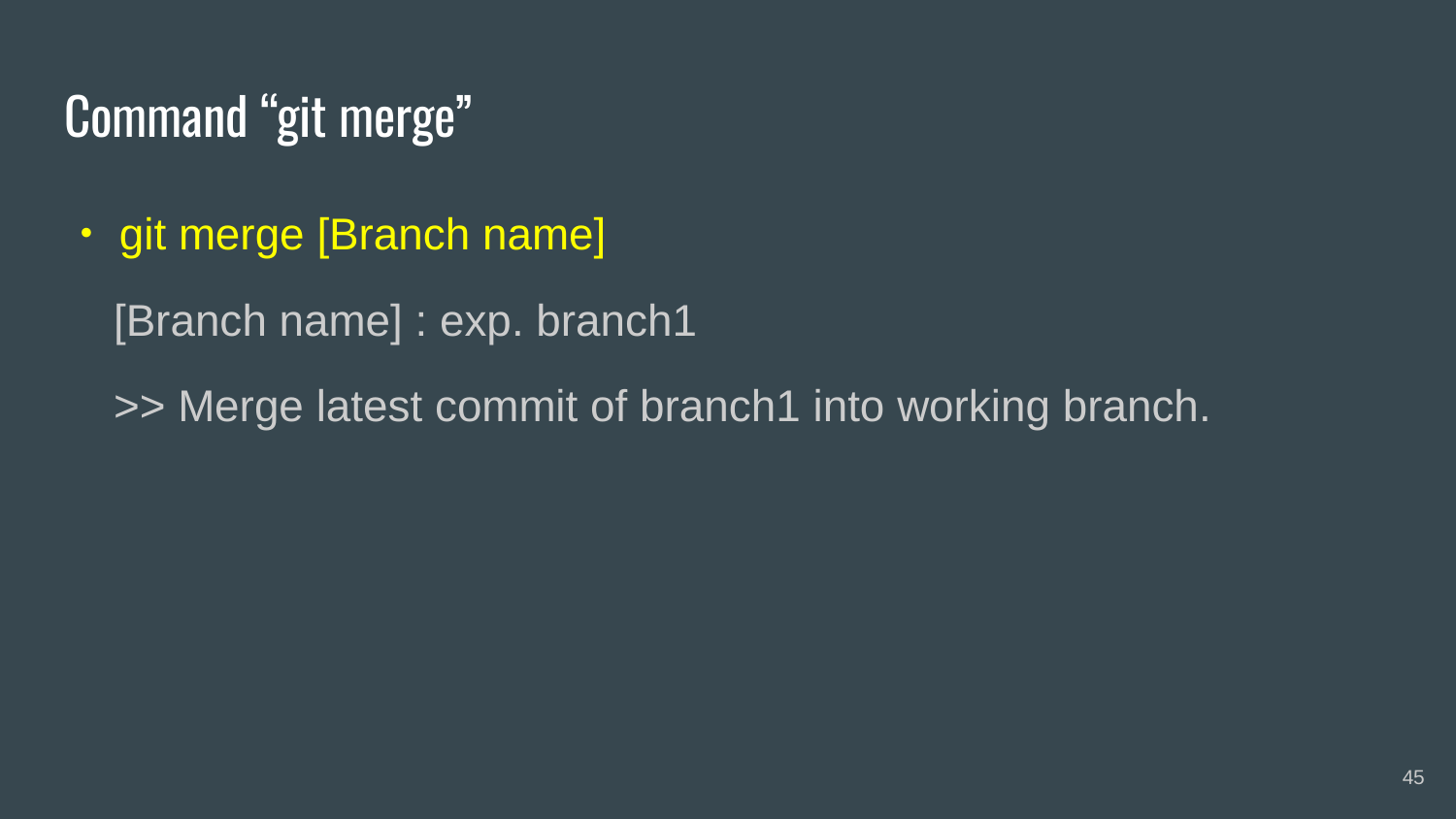

# Command “git merge”
・git merge [Branch name]
    [Branch name] : exp. branch1
    >> Merge latest commit of branch1 into working branch.
45